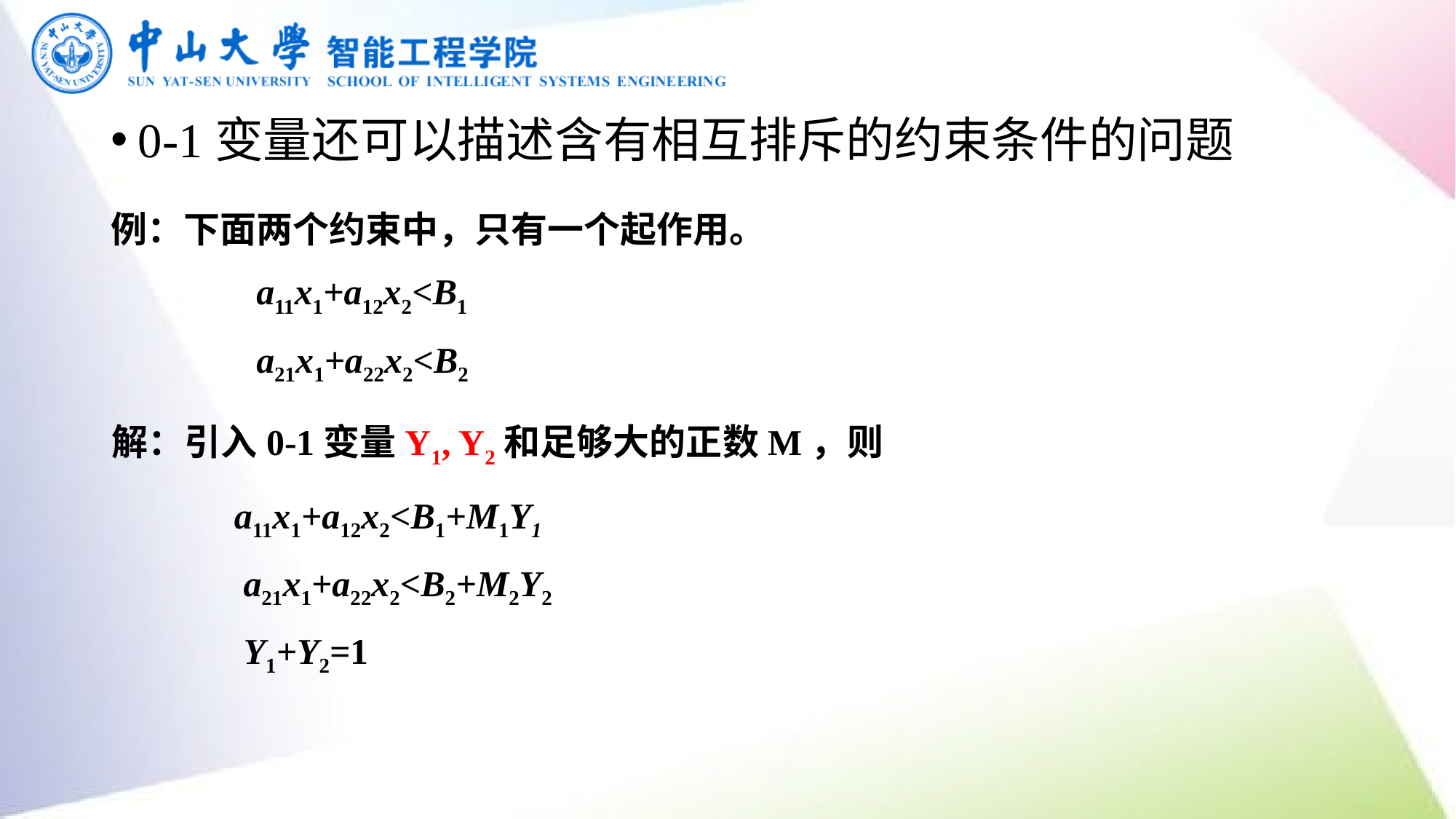

0-1变量还可以描述含有相互排斥的约束条件的问题
例：下面两个约束中，只有一个起作用。
                a11x1+a12x2<B1
                a21x1+a22x2<B2
解：引入0-1变量Y1, Y2和足够大的正数M，则
               a11x1+a12x2<B1+M1Y1
                a21x1+a22x2<B2+M2Y2
                Y1+Y2=1